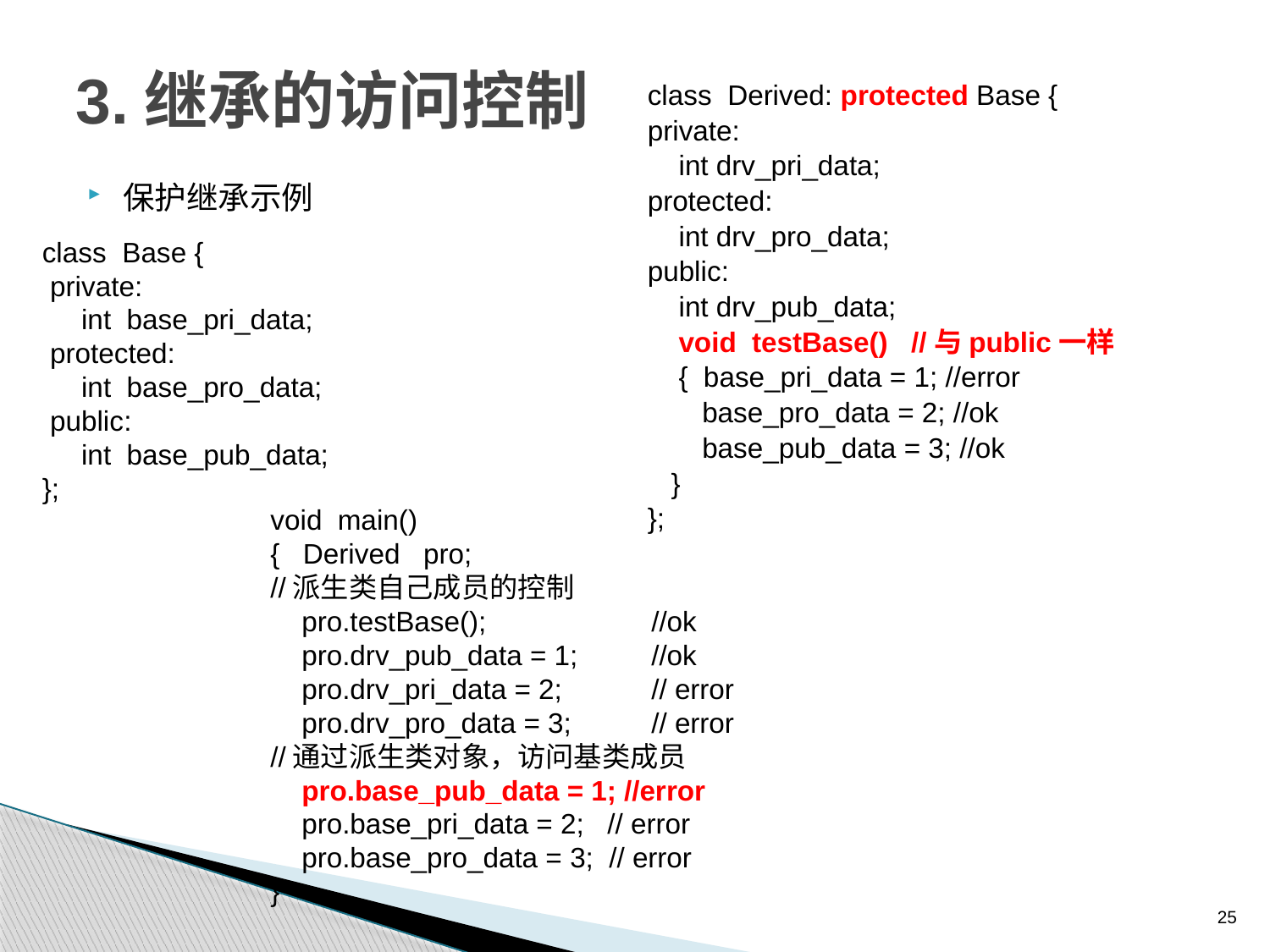

# 3.继承的访问控制
class  Derived: protected Base {
private:
    int drv_pri_data;
protected:
    int drv_pro_data;
public:
    int drv_pub_data;
    void  testBase()   //与public一样
    {  base_pri_data = 1; //error
       base_pro_data = 2; //ok
       base_pub_data = 3; //ok
   }
};
保护继承示例

class  Base {
 private:
     int  base_pri_data;
 protected:
     int  base_pro_data;
 public:
     int  base_pub_data;
};
void  main()
{   Derived   pro;
//派生类自己成员的控制
    pro.testBase();             	//ok
    pro.drv_pub_data = 1; 	//ok
    pro.drv_pri_data = 2;   	// error
    pro.drv_pro_data = 3;  	// error
//通过派生类对象，访问基类成员
    pro.base_pub_data = 1; //error
    pro.base_pri_data = 2;   // error
    pro.base_pro_data = 3;  // error
}
25